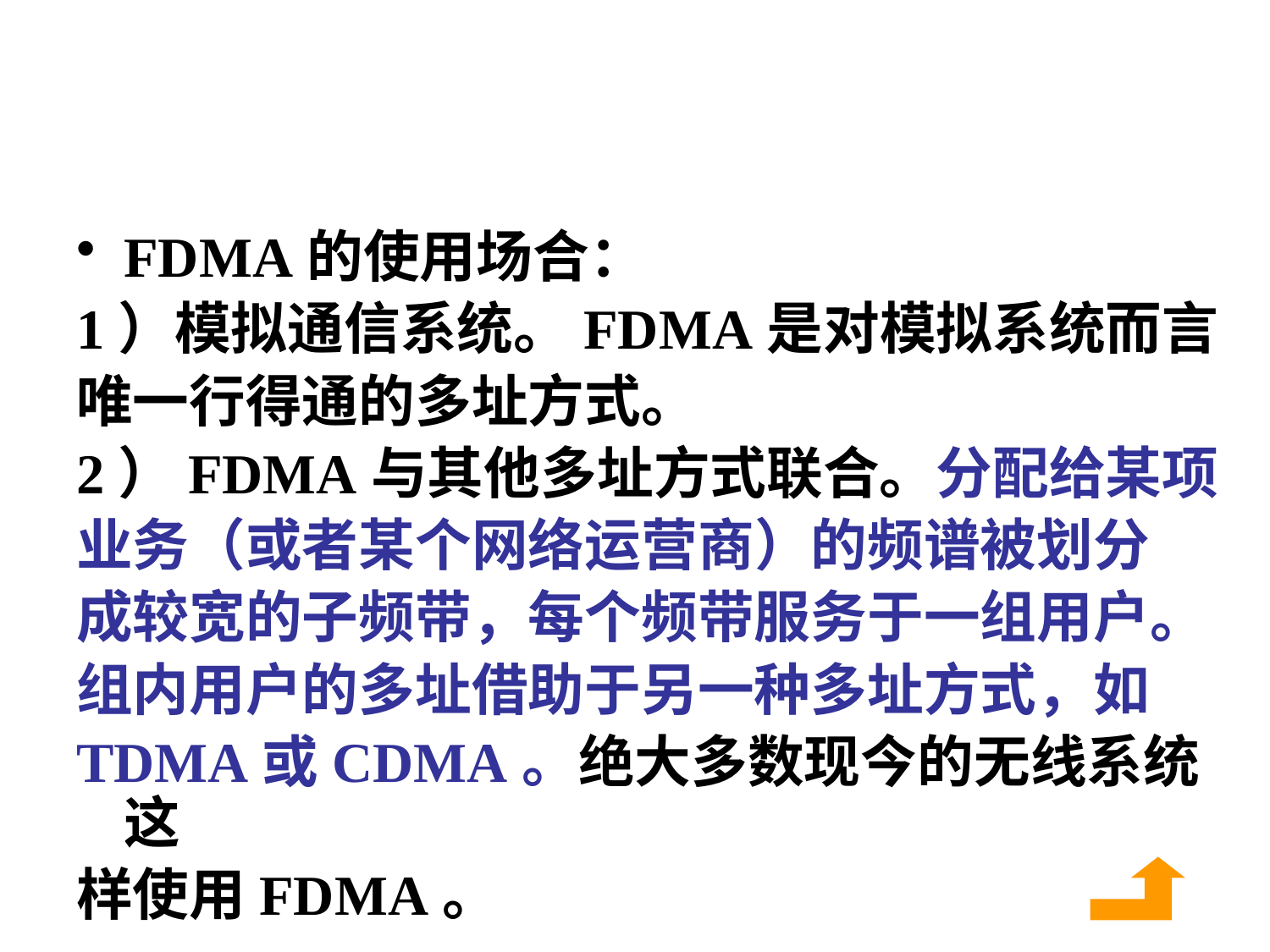

#
FDMA的使用场合：
1）模拟通信系统。FDMA是对模拟系统而言
唯一行得通的多址方式。
2）FDMA与其他多址方式联合。分配给某项
业务（或者某个网络运营商）的频谱被划分
成较宽的子频带，每个频带服务于一组用户。
组内用户的多址借助于另一种多址方式，如
TDMA或CDMA。绝大多数现今的无线系统这
样使用FDMA。